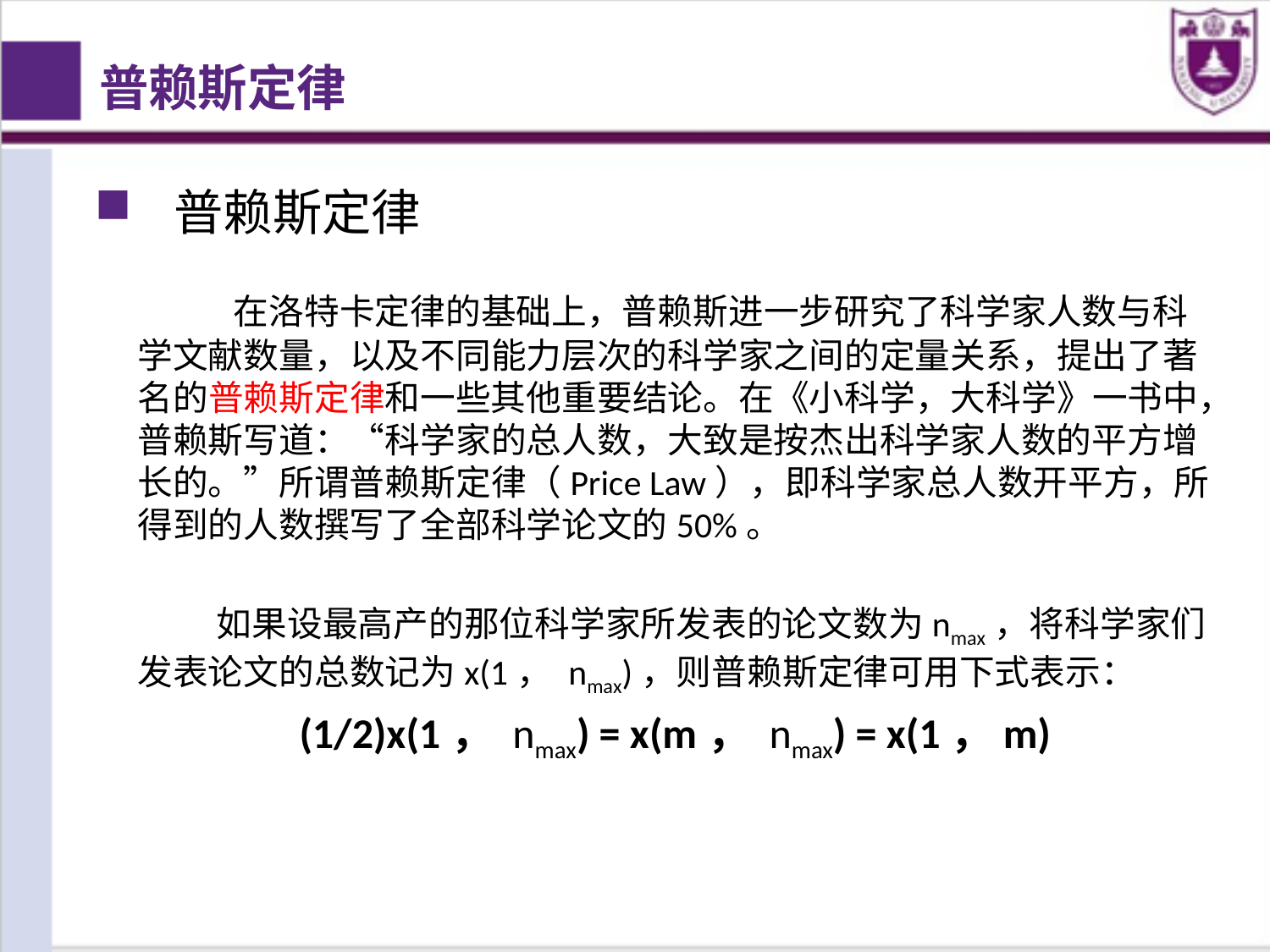

普赖斯定律
# 普赖斯定律
         在洛特卡定律的基础上，普赖斯进一步研究了科学家人数与科学文献数量，以及不同能力层次的科学家之间的定量关系，提出了著名的普赖斯定律和一些其他重要结论。在《小科学，大科学》一书中，普赖斯写道：“科学家的总人数，大致是按杰出科学家人数的平方增长的。”所谓普赖斯定律（Price Law），即科学家总人数开平方，所得到的人数撰写了全部科学论文的50%。

         如果设最高产的那位科学家所发表的论文数为nmax，将科学家们发表论文的总数记为x(1， nmax)，则普赖斯定律可用下式表示：
(1/2)x(1， nmax) = x(m， nmax) = x(1，m)